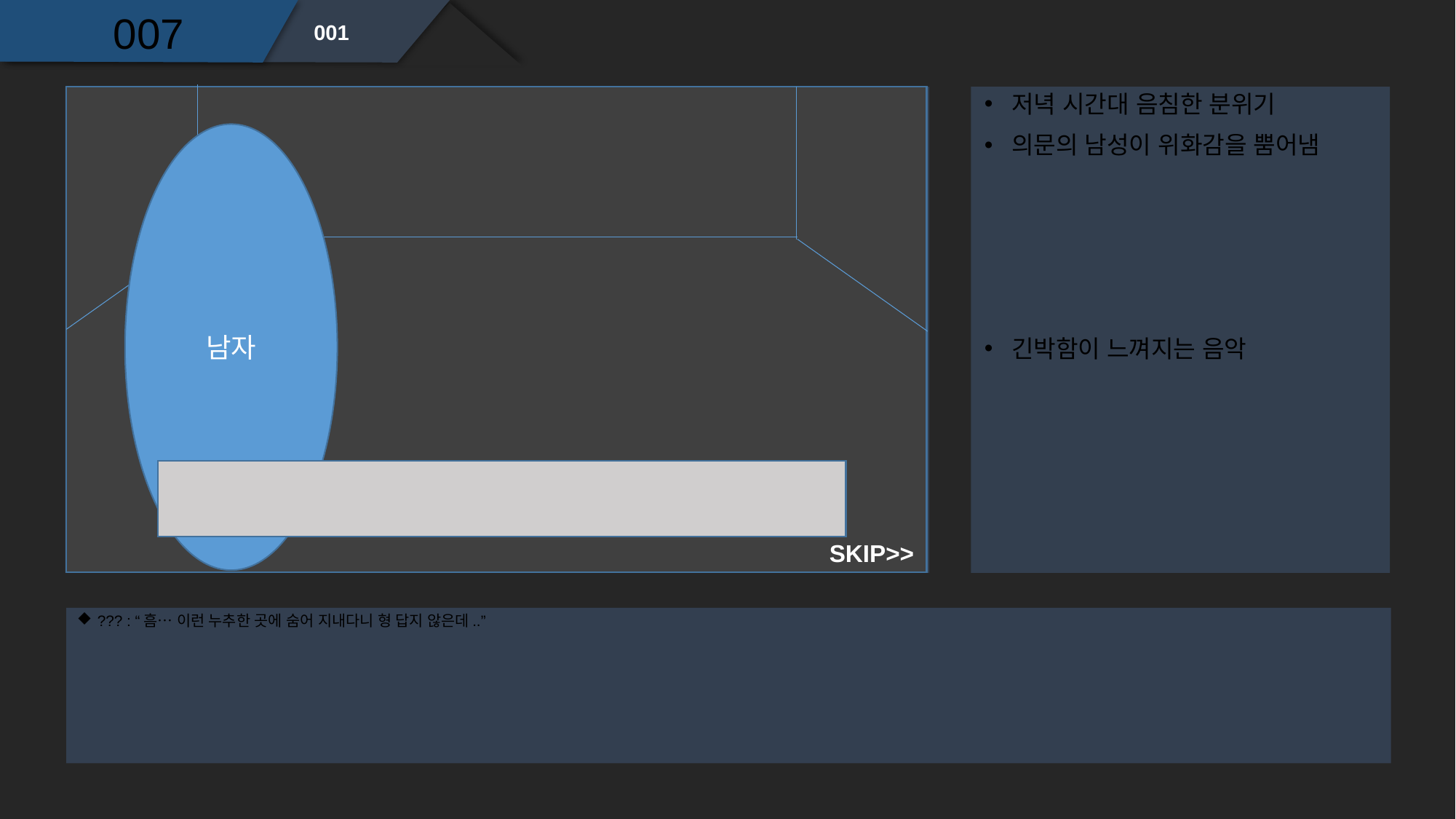

007
001

저녁 시간대 음침한 분위기
의문의 남성이 위화감을 뿜어냄

남자
긴박함이 느껴지는 음악

SKIP>>
??? : “흠… 이런 누추한 곳에 숨어 지내다니 형 답지 않은데..”